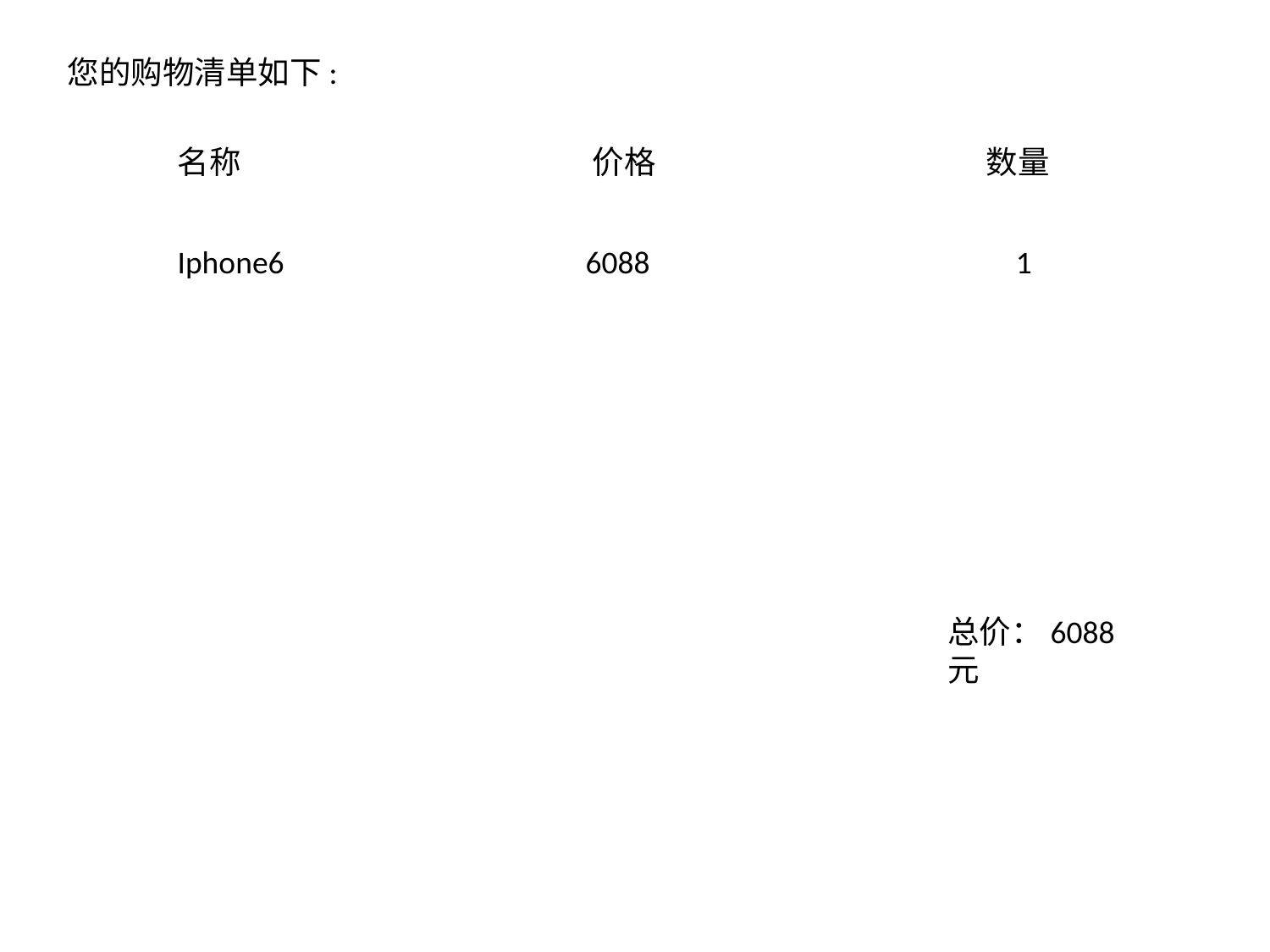

您的购物清单如下:
名称                                                 价格                                              数量
Iphone6                                          6088                                                   1
总价：6088元